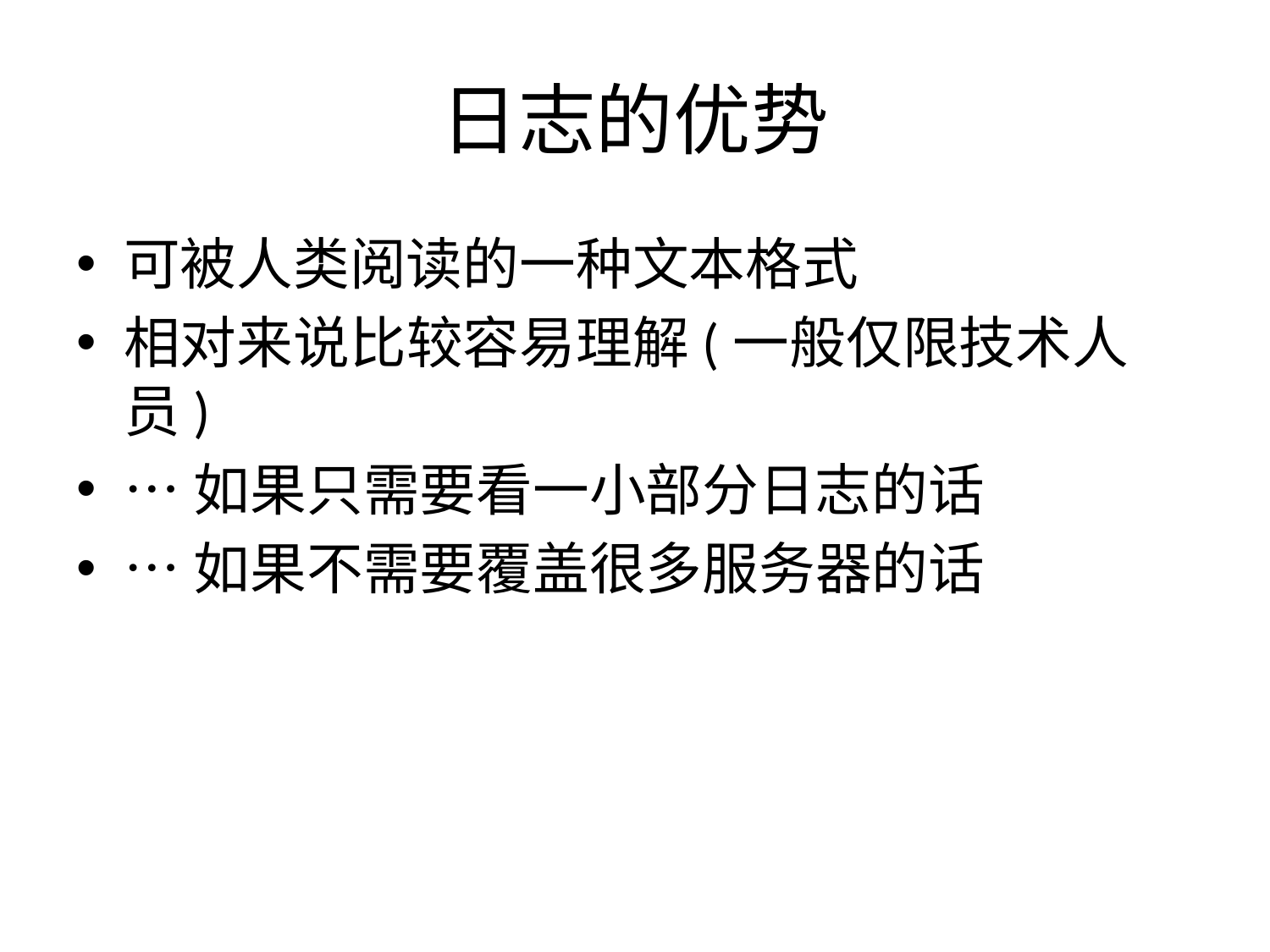

# 日志的优势
可被人类阅读的一种文本格式
相对来说比较容易理解(一般仅限技术人员)
…如果只需要看一小部分日志的话
…如果不需要覆盖很多服务器的话